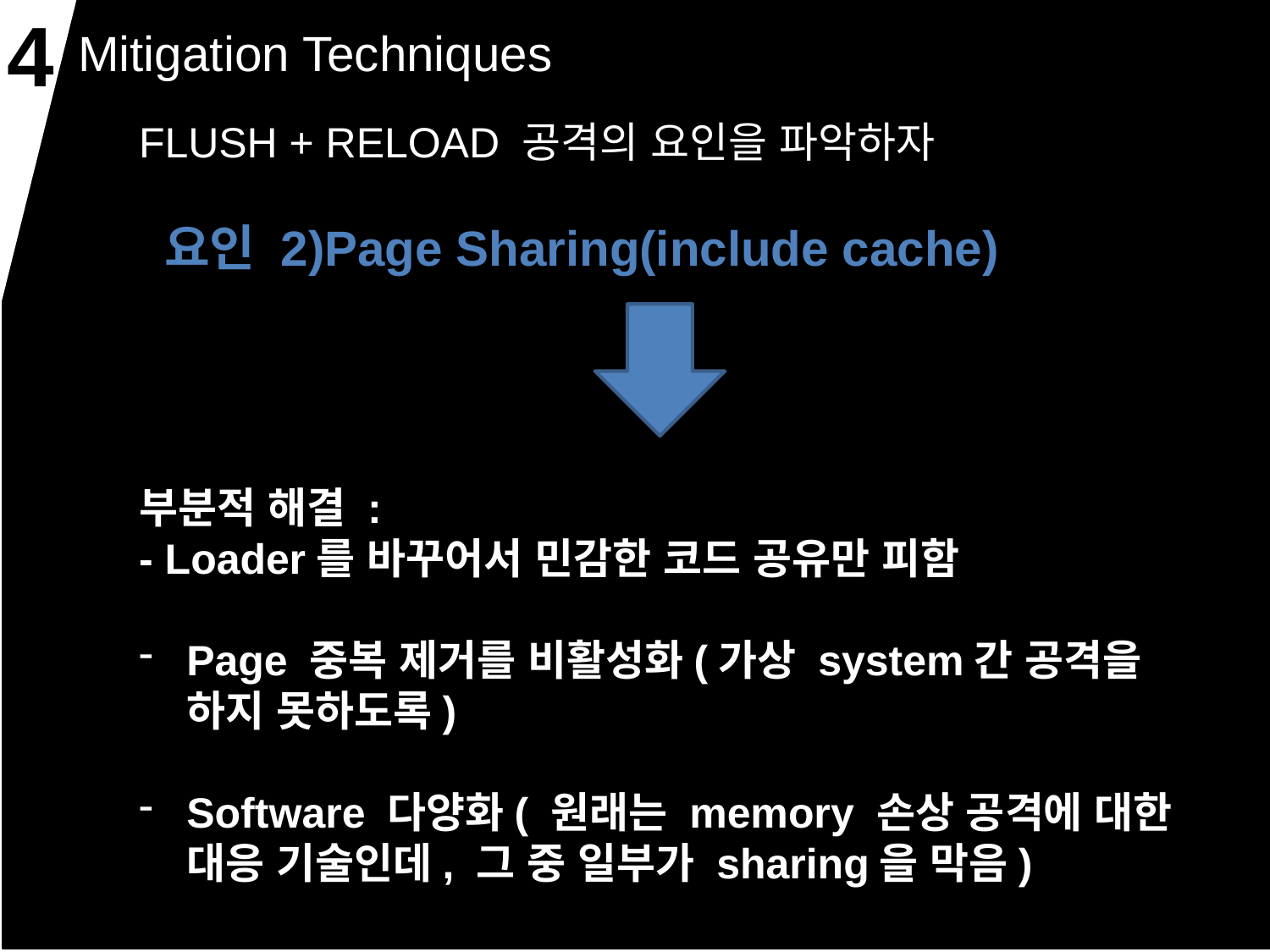

4

   Mitigation Techniques
FLUSH + RELOAD 공격의 요인을 파악하자

 요인 2)Page Sharing(include cache)

부분적 해결 :
- Loader를 바꾸어서 민감한 코드 공유만 피함

Page 중복 제거를 비활성화(가상 system간 공격을 하지 못하도록)

Software 다양화( 원래는 memory 손상 공격에 대한 대응 기술인데, 그 중 일부가 sharing을 막음)